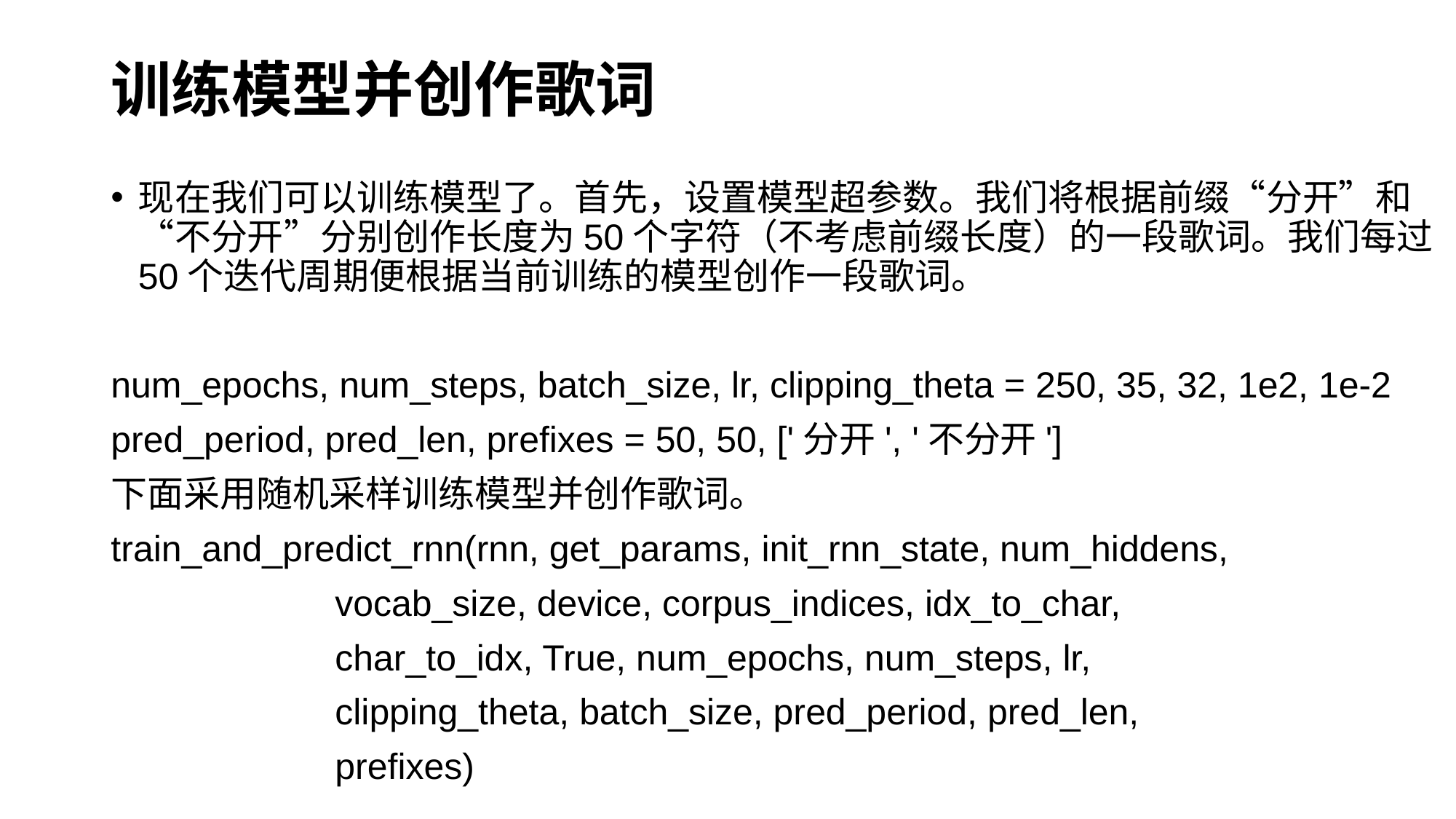

# 训练模型并创作歌词
现在我们可以训练模型了。首先，设置模型超参数。我们将根据前缀“分开”和“不分开”分别创作长度为50个字符（不考虑前缀长度）的一段歌词。我们每过50个迭代周期便根据当前训练的模型创作一段歌词。

num_epochs, num_steps, batch_size, lr, clipping_theta = 250, 35, 32, 1e2, 1e-2
pred_period, pred_len, prefixes = 50, 50, ['分开', '不分开']
下面采用随机采样训练模型并创作歌词。
train_and_predict_rnn(rnn, get_params, init_rnn_state, num_hiddens,
                      vocab_size, device, corpus_indices, idx_to_char,
                      char_to_idx, True, num_epochs, num_steps, lr,
                      clipping_theta, batch_size, pred_period, pred_len,
                      prefixes)